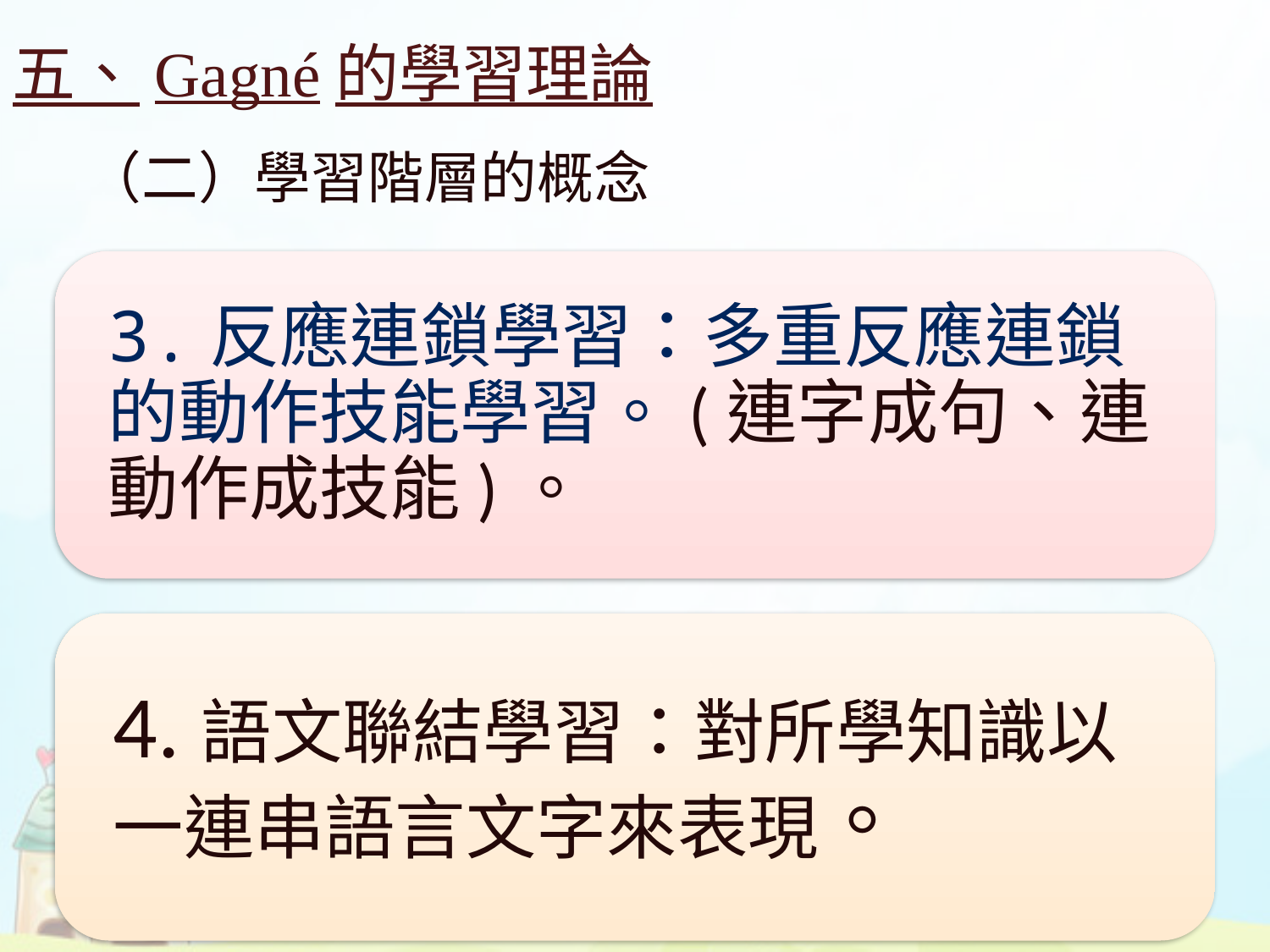

五、Gagné的學習理論
（二）學習階層的概念
3.反應連鎖學習：多重反應連鎖的動作技能學習。(連字成句、連動作成技能)。
4.語文聯結學習：對所學知識以一連串語言文字來表現。